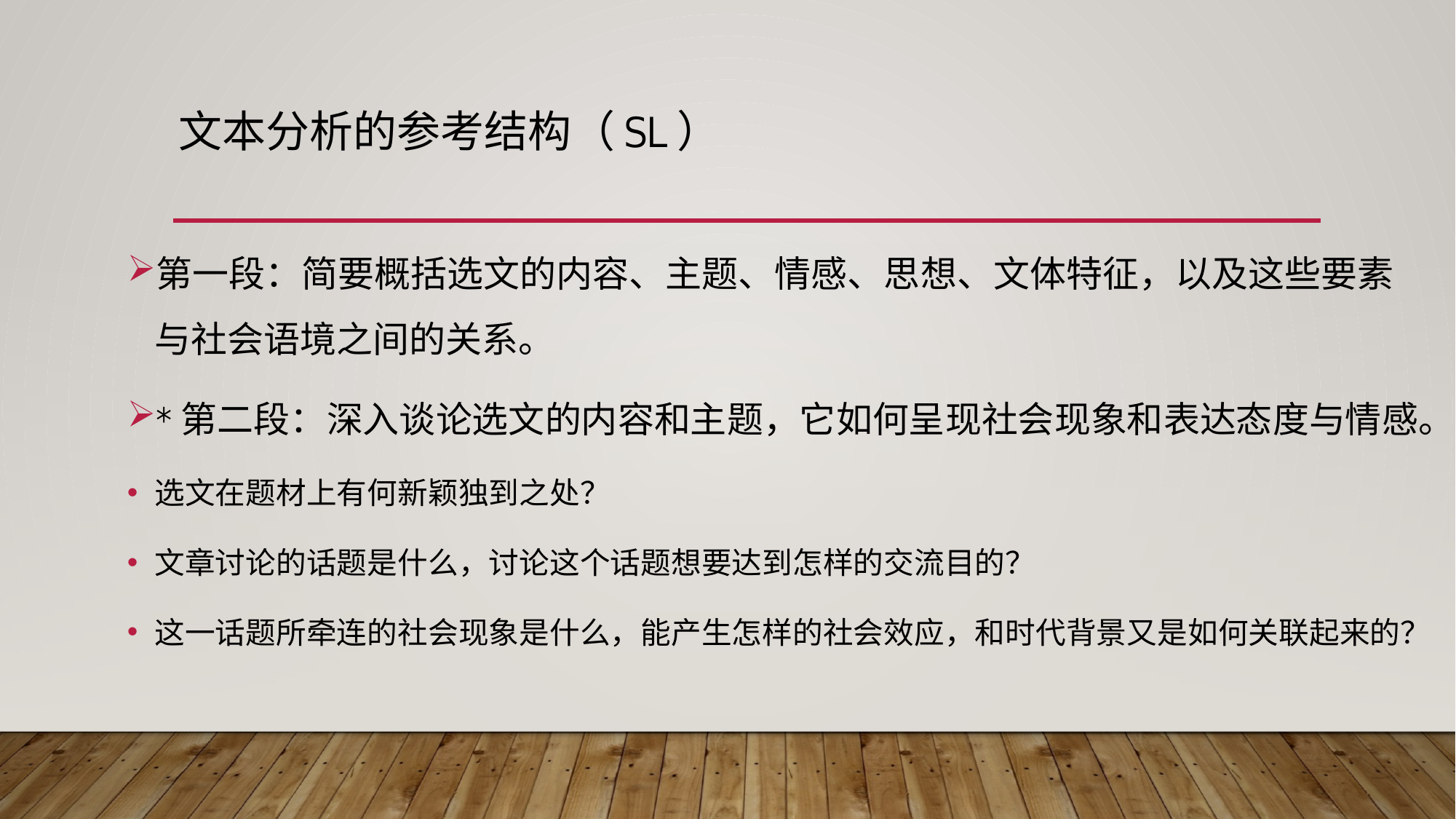

# 文本分析的参考结构（SL）
第一段：简要概括选文的内容、主题、情感、思想、文体特征，以及这些要素与社会语境之间的关系。
*第二段：深入谈论选文的内容和主题，它如何呈现社会现象和表达态度与情感。
选文在题材上有何新颖独到之处？
文章讨论的话题是什么，讨论这个话题想要达到怎样的交流目的？
这一话题所牵连的社会现象是什么，能产生怎样的社会效应，和时代背景又是如何关联起来的？